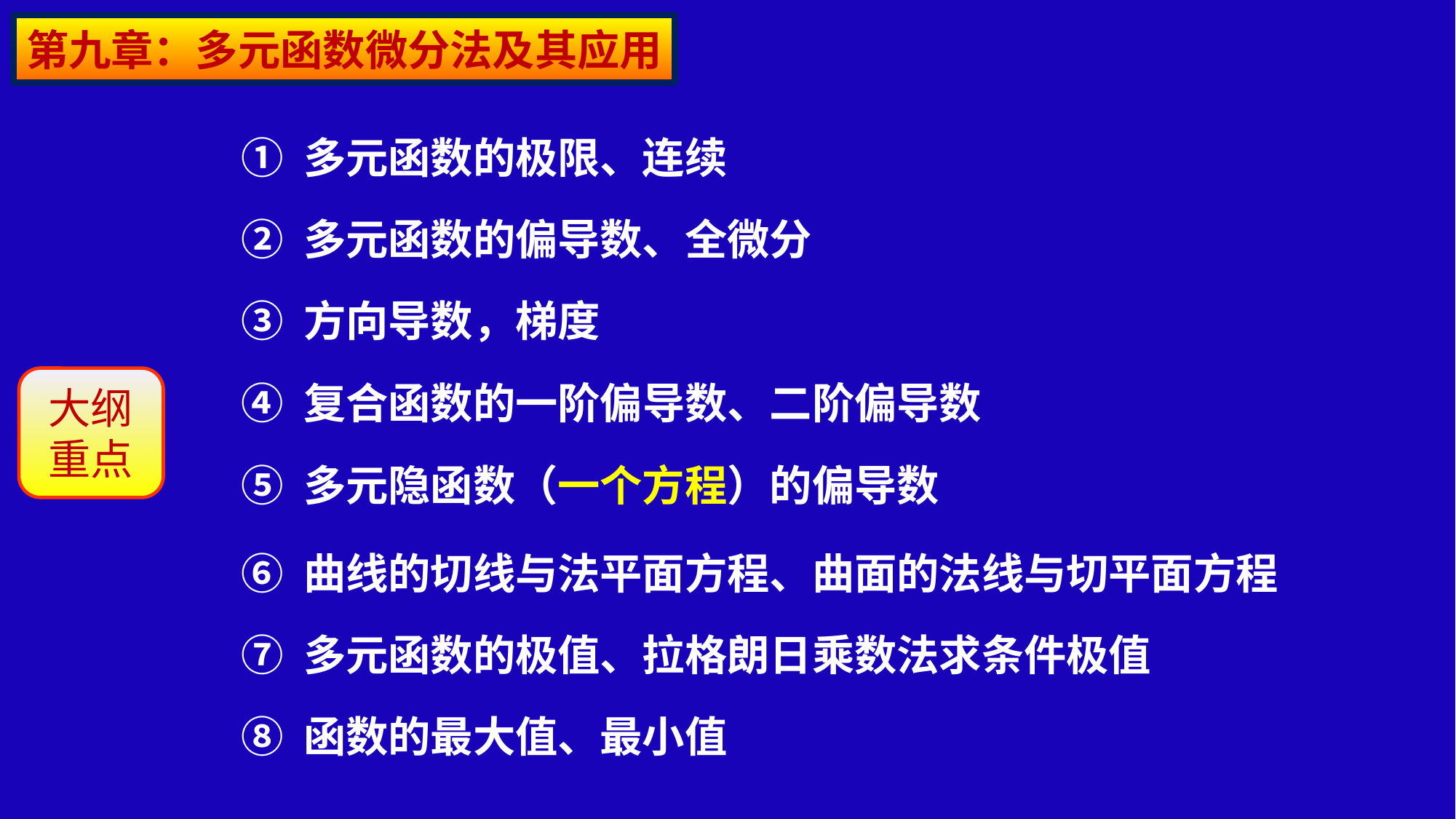

第九章：多元函数微分法及其应用
① 多元函数的极限、连续
② 多元函数的偏导数、全微分
③ 方向导数，梯度
④ 复合函数的一阶偏导数、二阶偏导数
⑤ 多元隐函数（一个方程）的偏导数
⑥ 曲线的切线与法平面方程、曲面的法线与切平面方程
⑦ 多元函数的极值、拉格朗日乘数法求条件极值
⑧ 函数的最大值、最小值
大纲重点